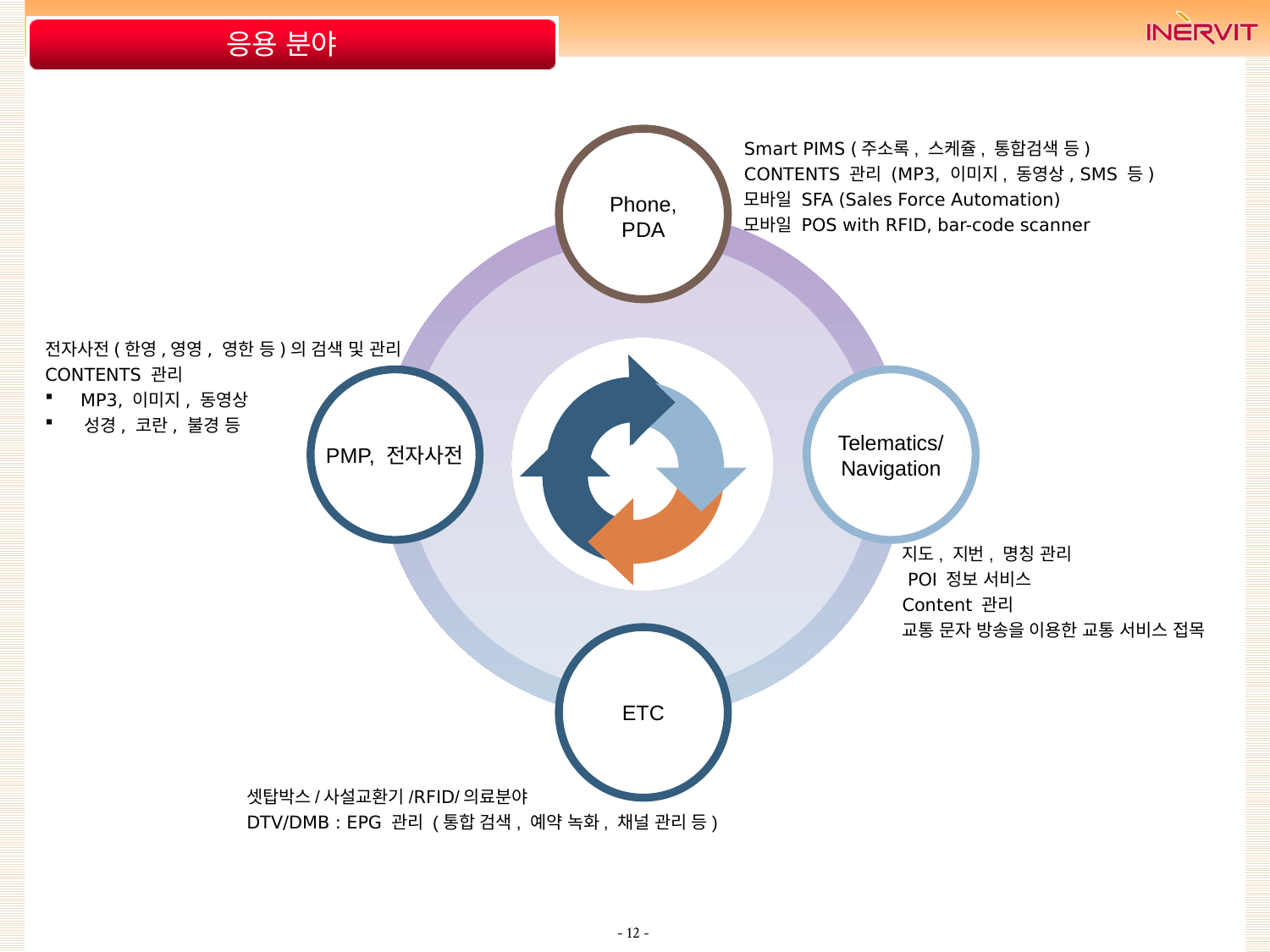

# 응용 분야
Smart PIMS (주소록, 스케쥴, 통합검색 등)
CONTENTS 관리 (MP3, 이미지, 동영상, SMS 등)
모바일 SFA (Sales Force Automation)
모바일 POS with RFID, bar-code scanner

Phone,
PDA

전자사전(한영,영영, 영한 등)의 검색 및 관리
CONTENTS 관리
 MP3, 이미지, 동영상
 성경, 코란, 불경 등

PMP, 전자사전

Telematics/
Navigation

지도, 지번, 명칭 관리
 POI 정보 서비스
Content 관리
교통 문자 방송을 이용한 교통 서비스 접목
ETC
셋탑박스/사설교환기/RFID/의료분야
DTV/DMB : EPG 관리 (통합 검색, 예약 녹화, 채널 관리 등)
- 12 -